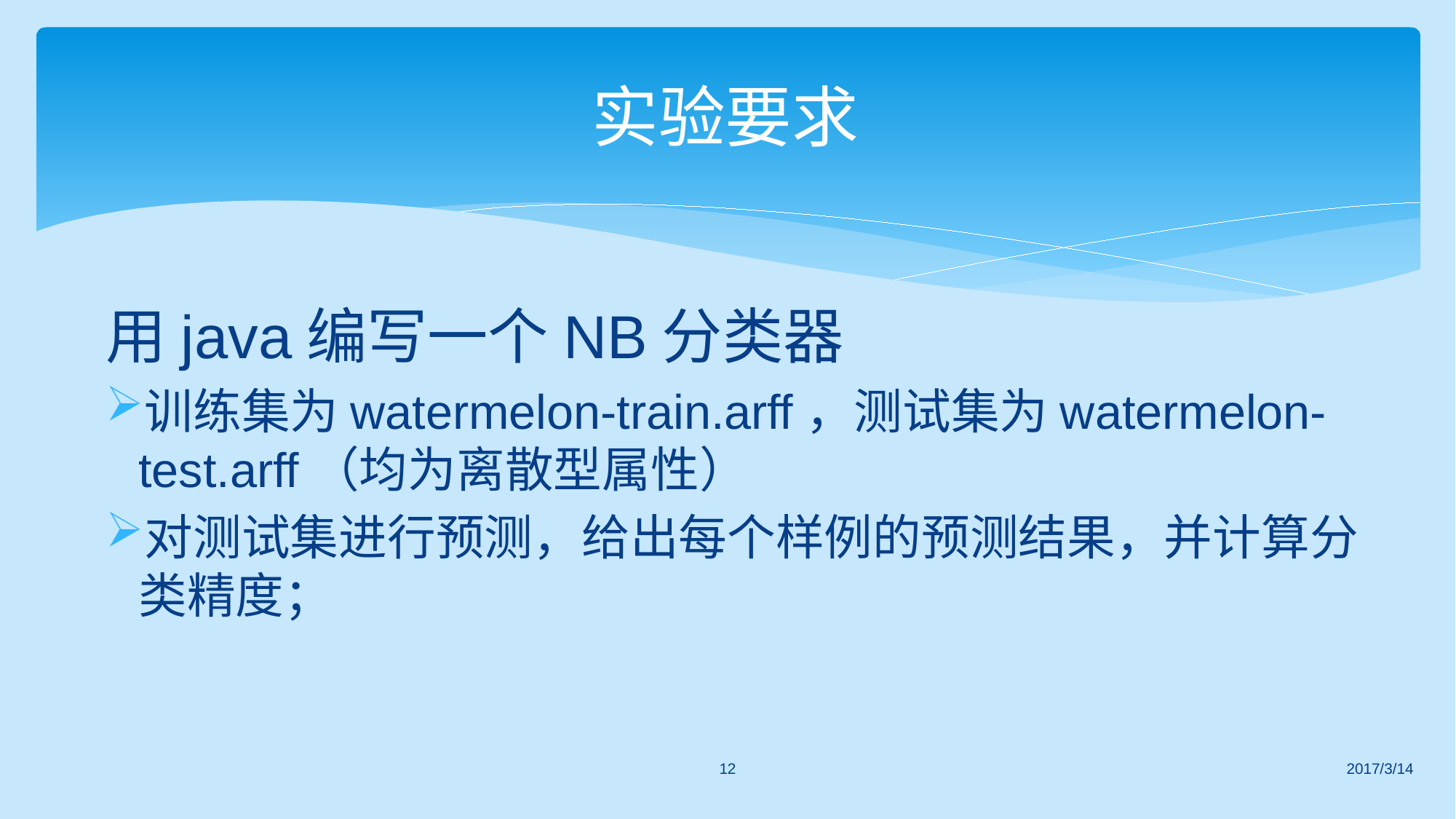

# 实验要求
用java编写一个NB分类器
训练集为watermelon-train.arff，测试集为watermelon-test.arff（均为离散型属性）
对测试集进行预测，给出每个样例的预测结果，并计算分类精度；

12
2017/3/14